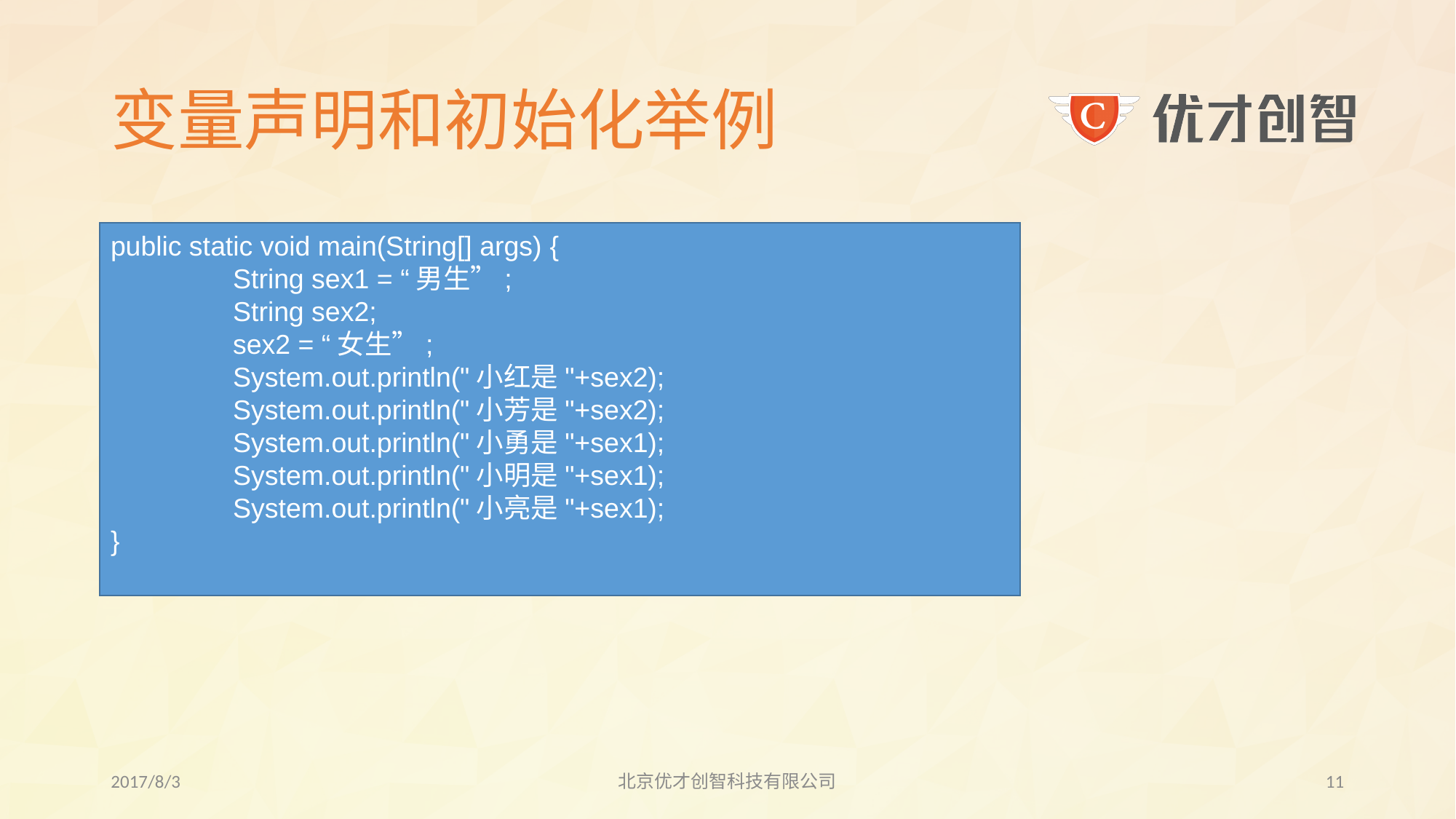

# 变量声明和初始化举例
public static void main(String[] args) {
                String sex1 = “男生”;
                String sex2;
                sex2 = “女生”;
                System.out.println("小红是"+sex2);
                System.out.println("小芳是"+sex2);
                System.out.println("小勇是"+sex1);
                System.out.println("小明是"+sex1);
                System.out.println("小亮是"+sex1);
}
2017/8/3
北京优才创智科技有限公司
11